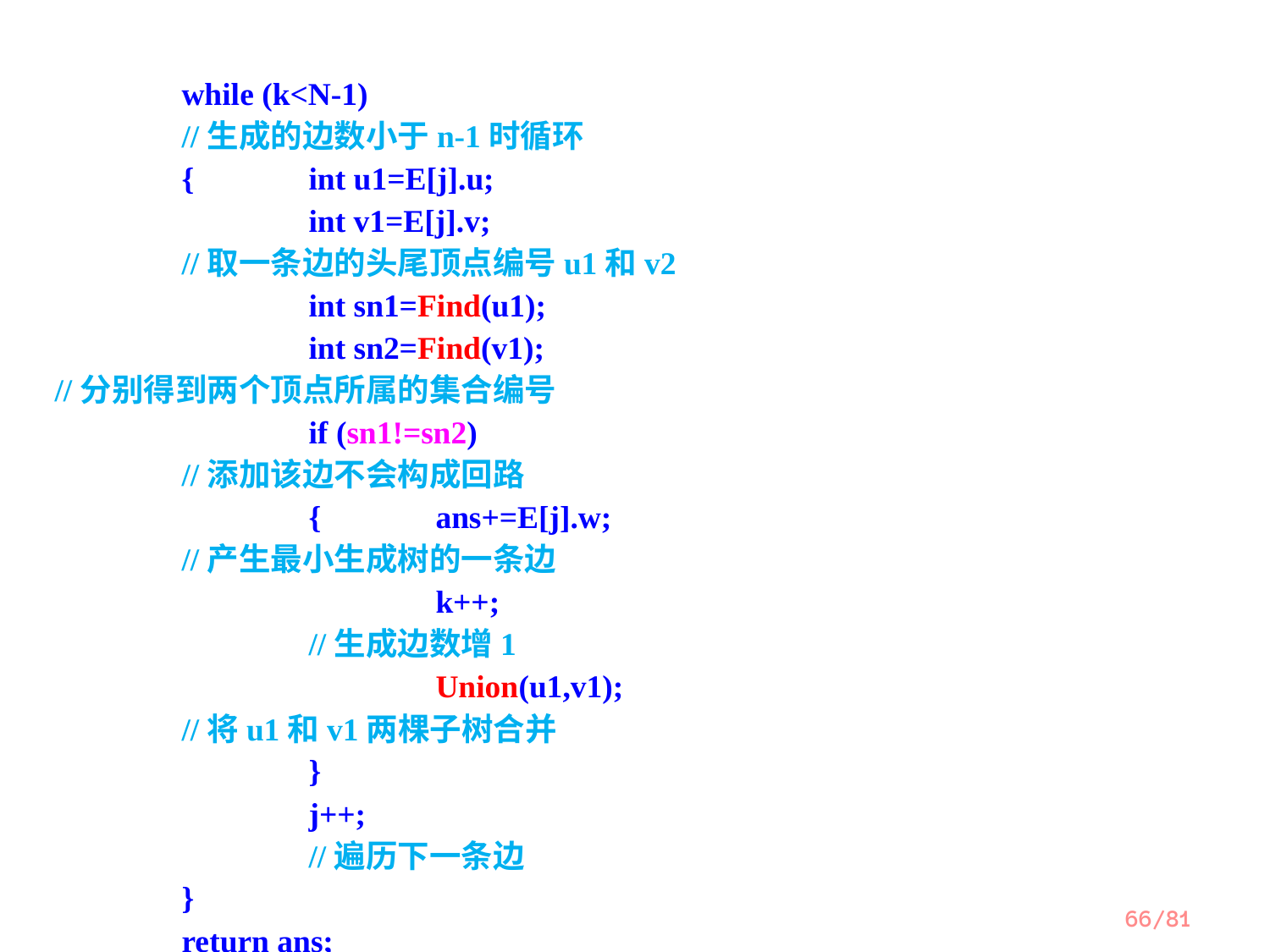

while (k<N-1)								//生成的边数小于n-1时循环
	{	int u1=E[j].u;
		int v1=E[j].v;							//取一条边的头尾顶点编号u1和v2
		int sn1=Find(u1);
		int sn2=Find(v1);						//分别得到两个顶点所属的集合编号
		if (sn1!=sn2)							//添加该边不会构成回路
		{	ans+=E[j].w;						//产生最小生成树的一条边
			k++;								//生成边数增1
			Union(u1,v1);						//将u1和v1两棵子树合并
		}
		j++;									//遍历下一条边
	}
	return ans;
}
66/81